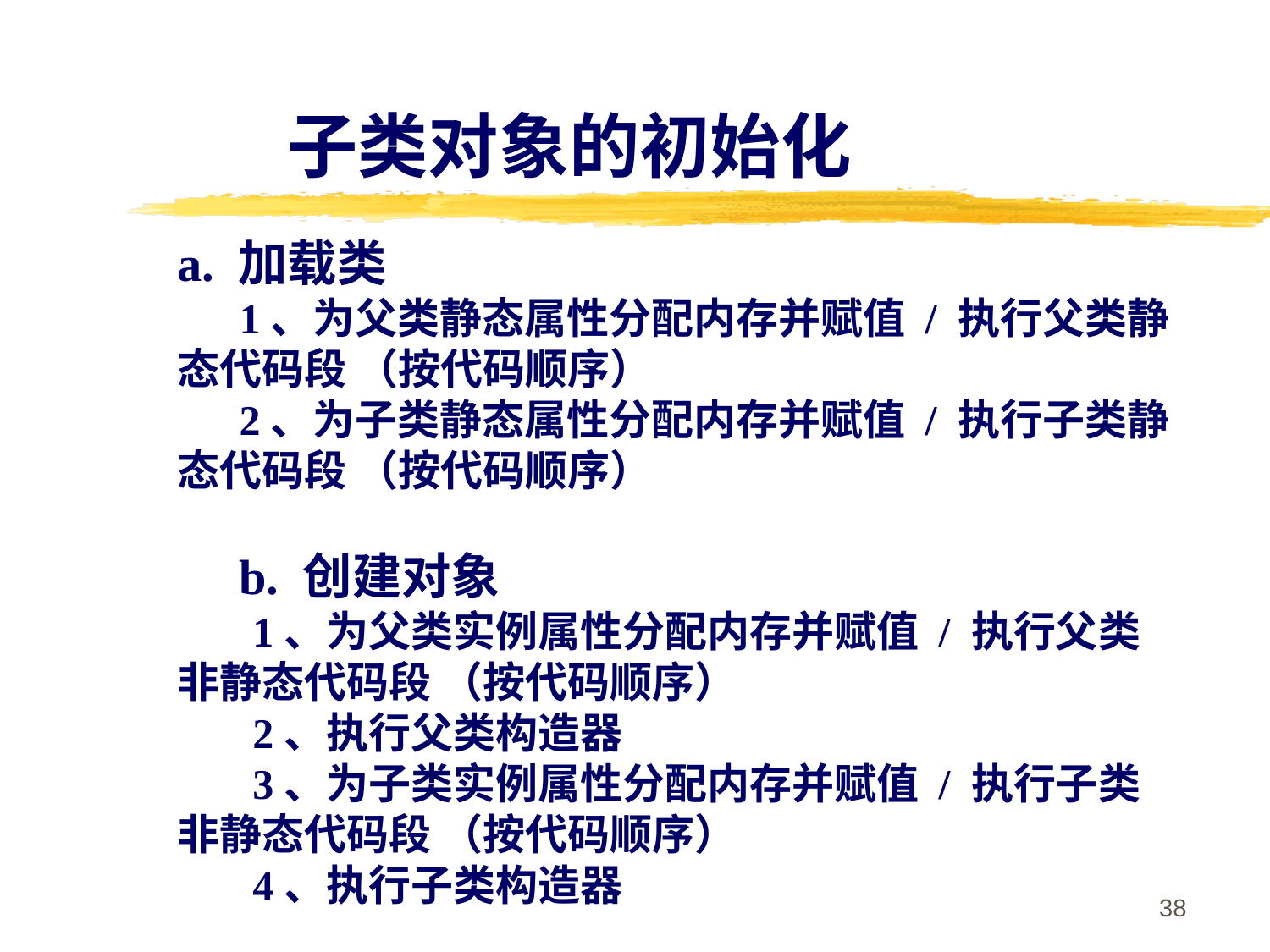

子类对象的初始化
a. 加载类
1、为父类静态属性分配内存并赋值 / 执行父类静态代码段 （按代码顺序）
2、为子类静态属性分配内存并赋值 / 执行子类静态代码段 （按代码顺序）

b. 创建对象
1、为父类实例属性分配内存并赋值 / 执行父类非静态代码段 （按代码顺序）
2、执行父类构造器
3、为子类实例属性分配内存并赋值 / 执行子类非静态代码段 （按代码顺序）
4、执行子类构造器
38